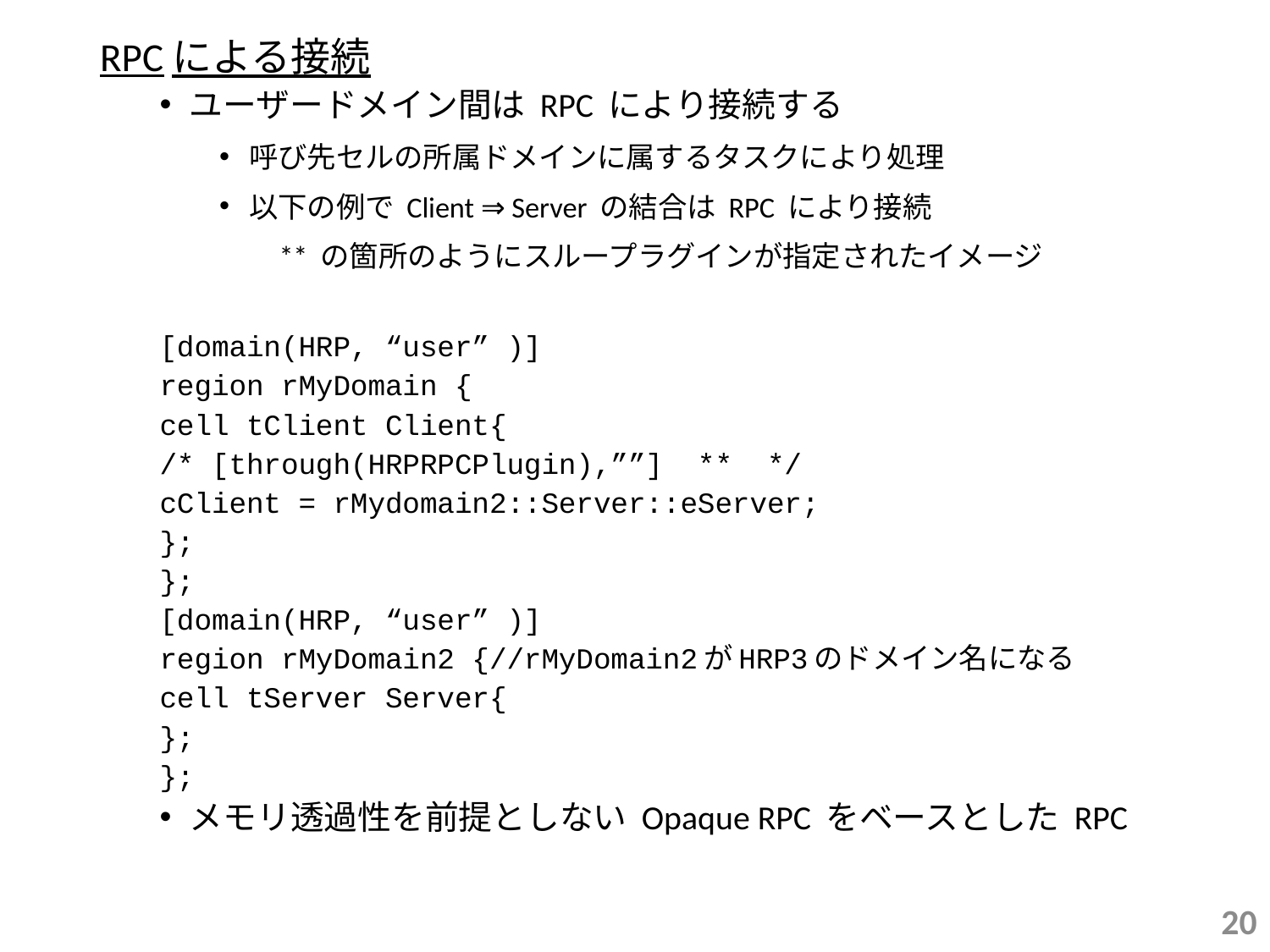

RPCによる接続
ユーザードメイン間は RPC により接続する
呼び先セルの所属ドメインに属するタスクにより処理
以下の例で Client ⇒ Server の結合は RPC により接続
** の箇所のようにスループラグインが指定されたイメージ

[domain(HRP, “user” )]
region rMyDomain {
	cell tClient Client{
		/* [through(HRPRPCPlugin),””]  **  */
		cClient = rMydomain2::Server::eServer;
	};
};
[domain(HRP, “user” )]
region rMyDomain2 {//rMyDomain2がHRP3のドメイン名になる
	cell tServer Server{
	};
};
メモリ透過性を前提としない Opaque RPC をベースとした RPC
20